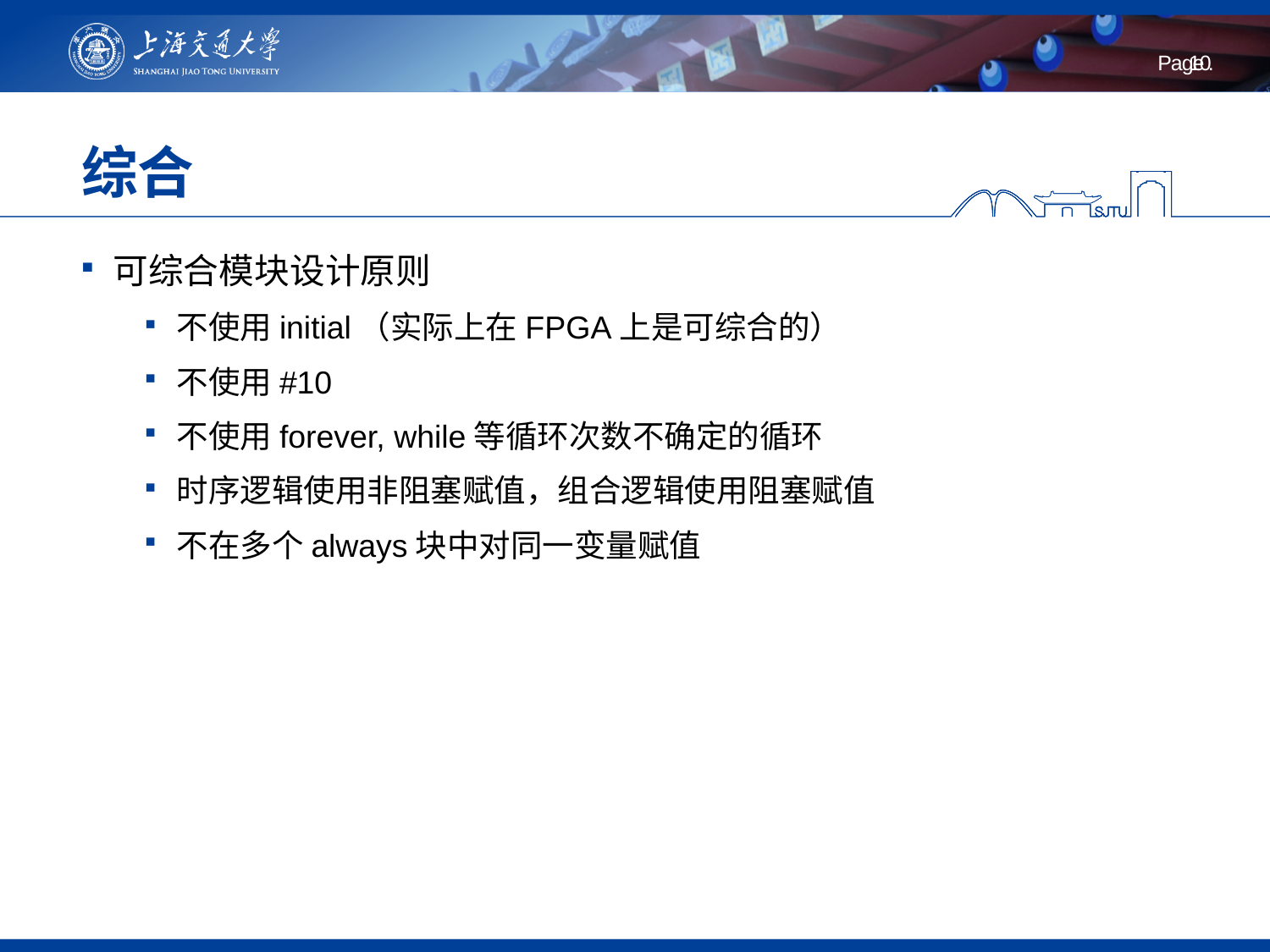

# 综合
可综合模块设计原则
不使用initial（实际上在FPGA上是可综合的）
不使用#10
不使用forever, while等循环次数不确定的循环
时序逻辑使用非阻塞赋值，组合逻辑使用阻塞赋值
不在多个always块中对同一变量赋值